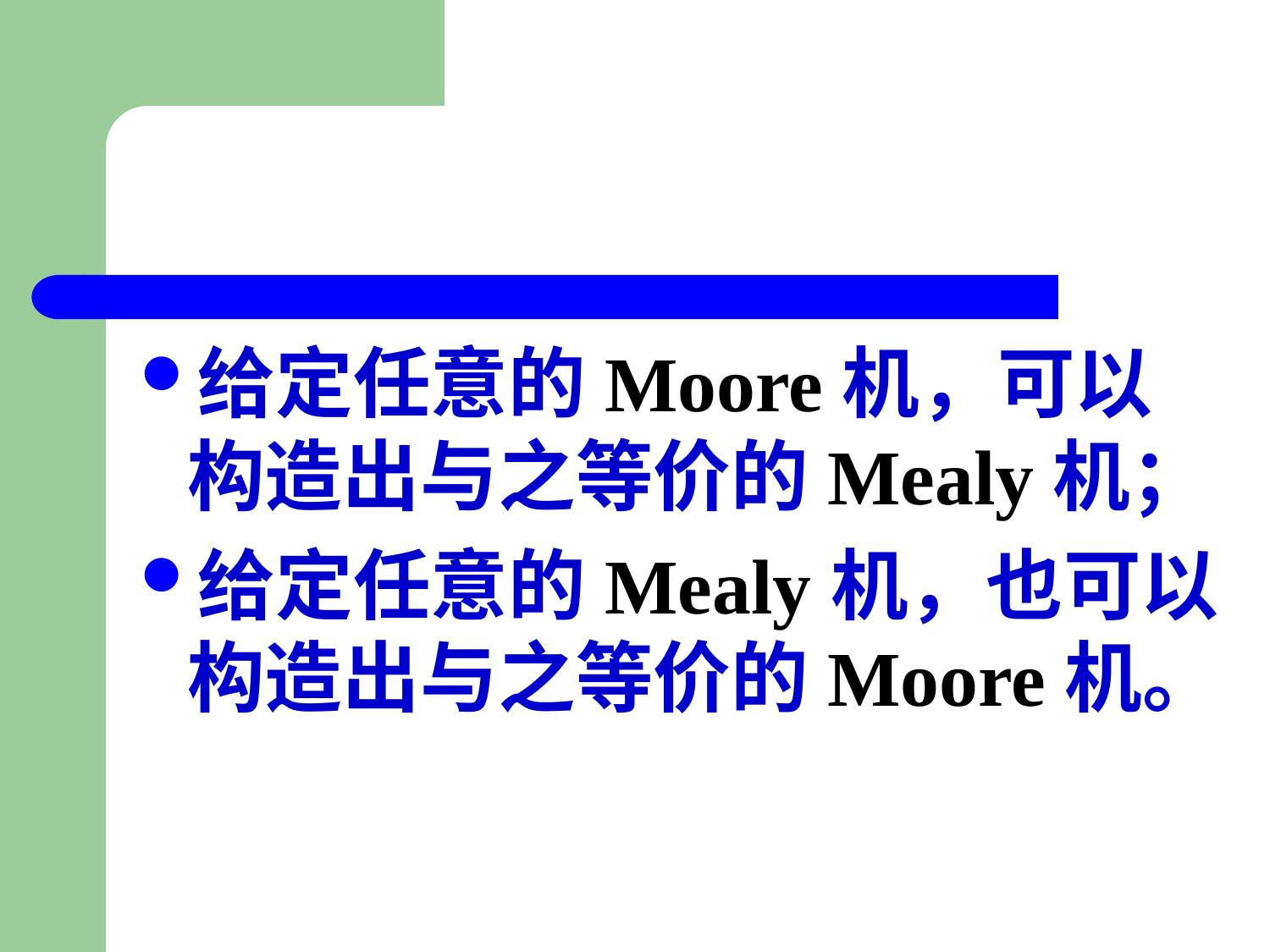

#
给定任意的Moore机，可以构造出与之等价的Mealy机；
给定任意的Mealy机，也可以构造出与之等价的Moore机。